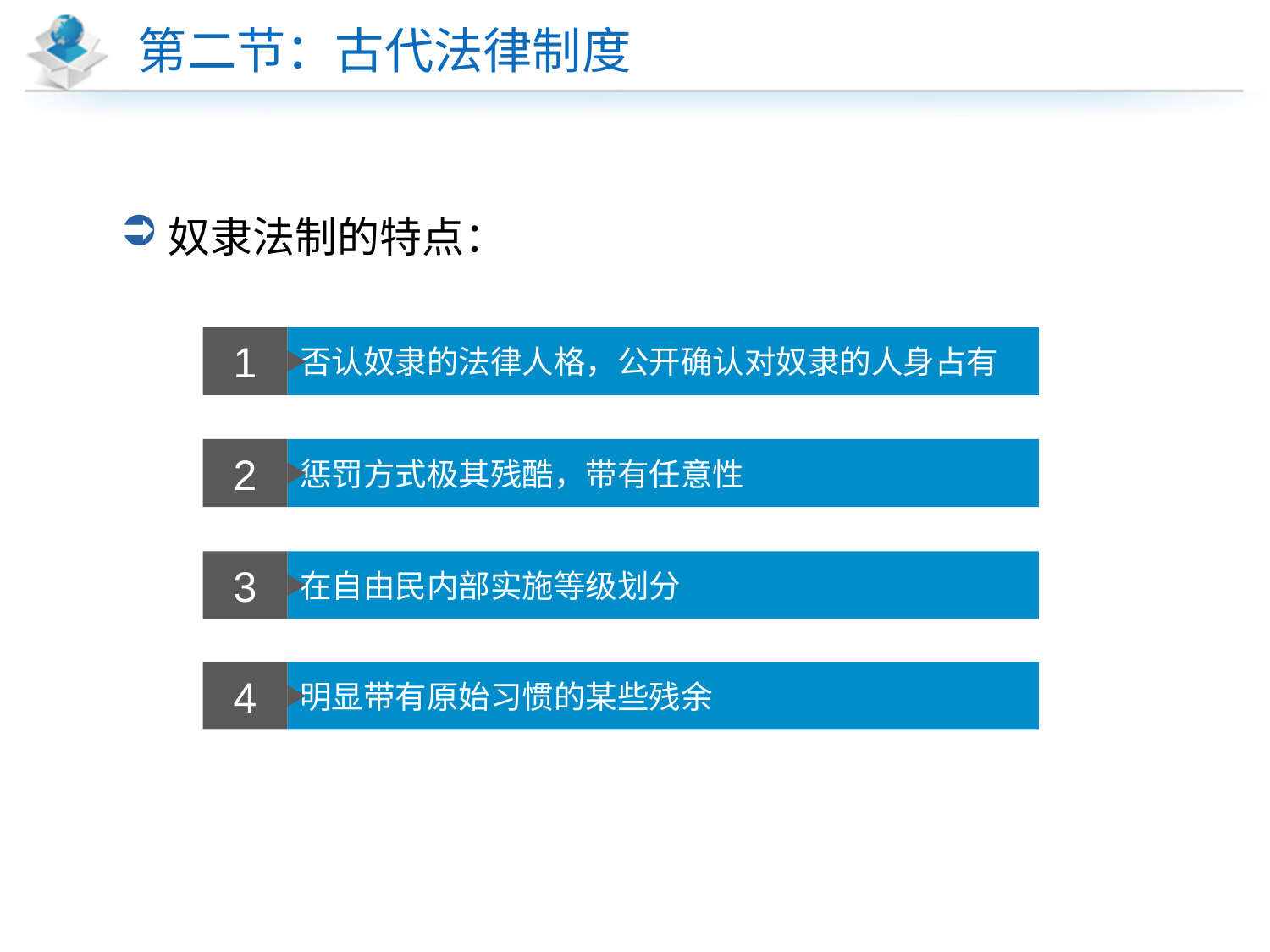

# 第二节：古代法律制度
奴隶法制的特点：
1
否认奴隶的法律人格，公开确认对奴隶的人身占有

2
惩罚方式极其残酷，带有任意性

3
在自由民内部实施等级划分

4
明显带有原始习惯的某些残余